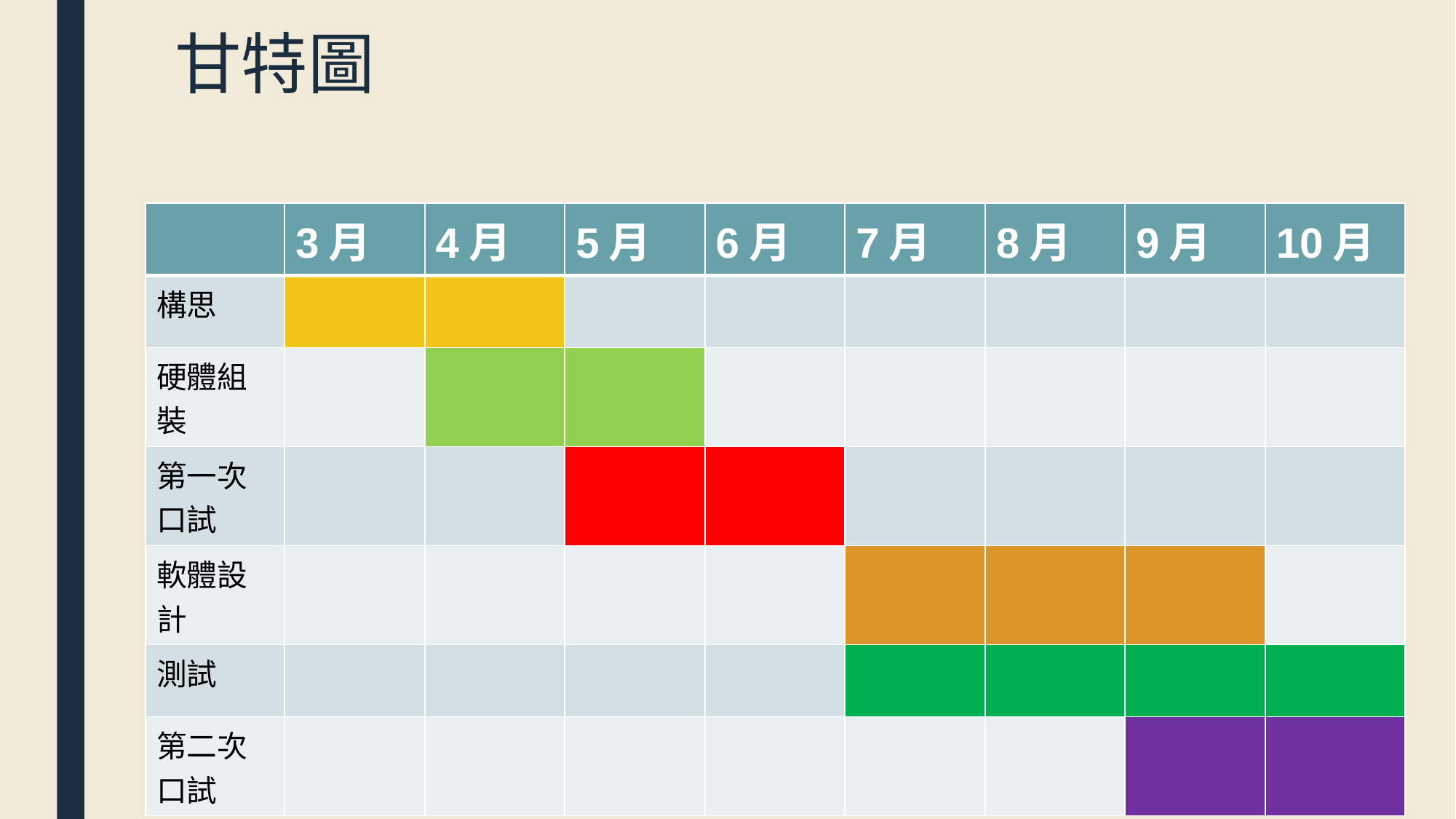

# 甘特圖
|  | 3月 | 4月 | 5月 | 6月 | 7月 | 8月 | 9月 | 10月 |
| --- | --- | --- | --- | --- | --- | --- | --- | --- |
| 構思 |  |  |  |  |  |  |  |  |
| 硬體組裝 |  |  |  |  |  |  |  |  |
| 第一次口試 |  |  |  |  |  |  |  |  |
| 軟體設計 |  |  |  |  |  |  |  |  |
| 測試 |  |  |  |  |  |  |  |  |
| 第二次口試 |  |  |  |  |  |  |  |  |